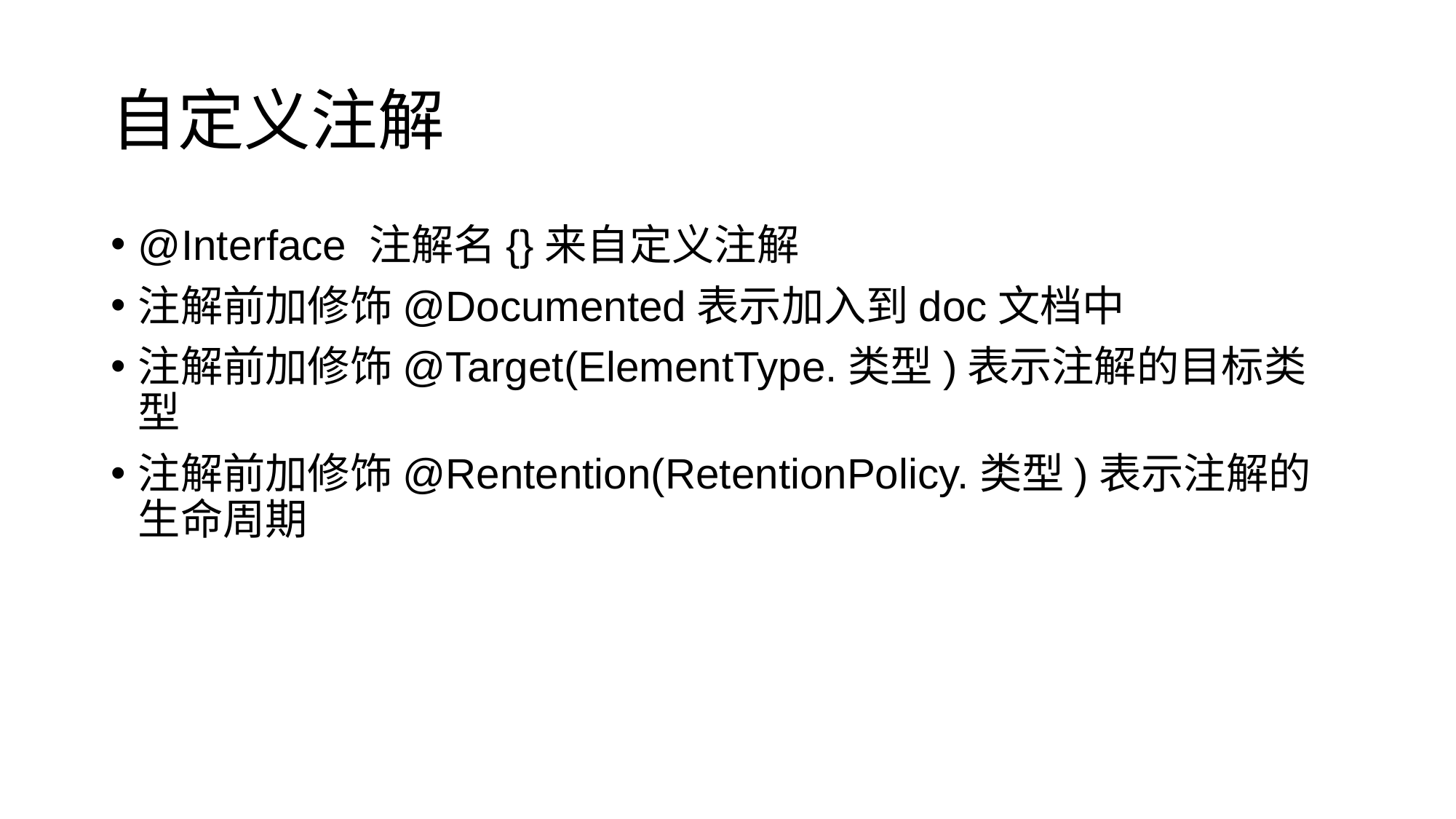

# 自定义注解
@Interface 注解名{}来自定义注解
注解前加修饰@Documented表示加入到doc文档中
注解前加修饰@Target(ElementType.类型)表示注解的目标类型
注解前加修饰@Rentention(RetentionPolicy.类型)表示注解的生命周期